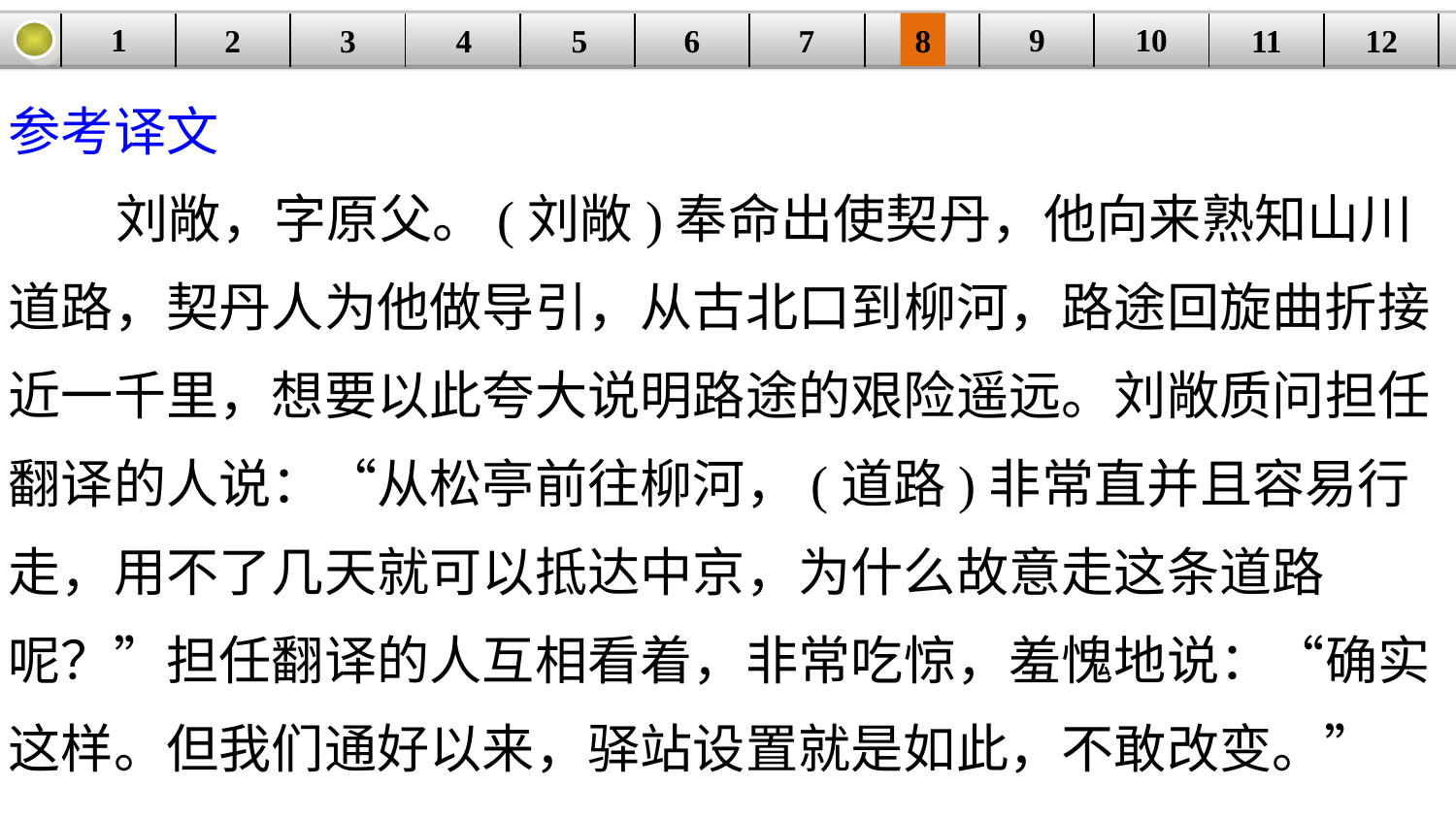

9
10
1
3
4
5
6
8
11
2
12
|  |  |  |  |  |  |  |  |  |  |  |  |
| --- | --- | --- | --- | --- | --- | --- | --- | --- | --- | --- | --- |
7

参考译文
        刘敞，字原父。(刘敞)奉命出使契丹，他向来熟知山川道路，契丹人为他做导引，从古北口到柳河，路途回旋曲折接近一千里，想要以此夸大说明路途的艰险遥远。刘敞质问担任翻译的人说：“从松亭前往柳河，(道路)非常直并且容易行走，用不了几天就可以抵达中京，为什么故意走这条道路呢？”担任翻译的人互相看着，非常吃惊，羞愧地说：“确实这样。但我们通好以来，驿站设置就是如此，不敢改变。”